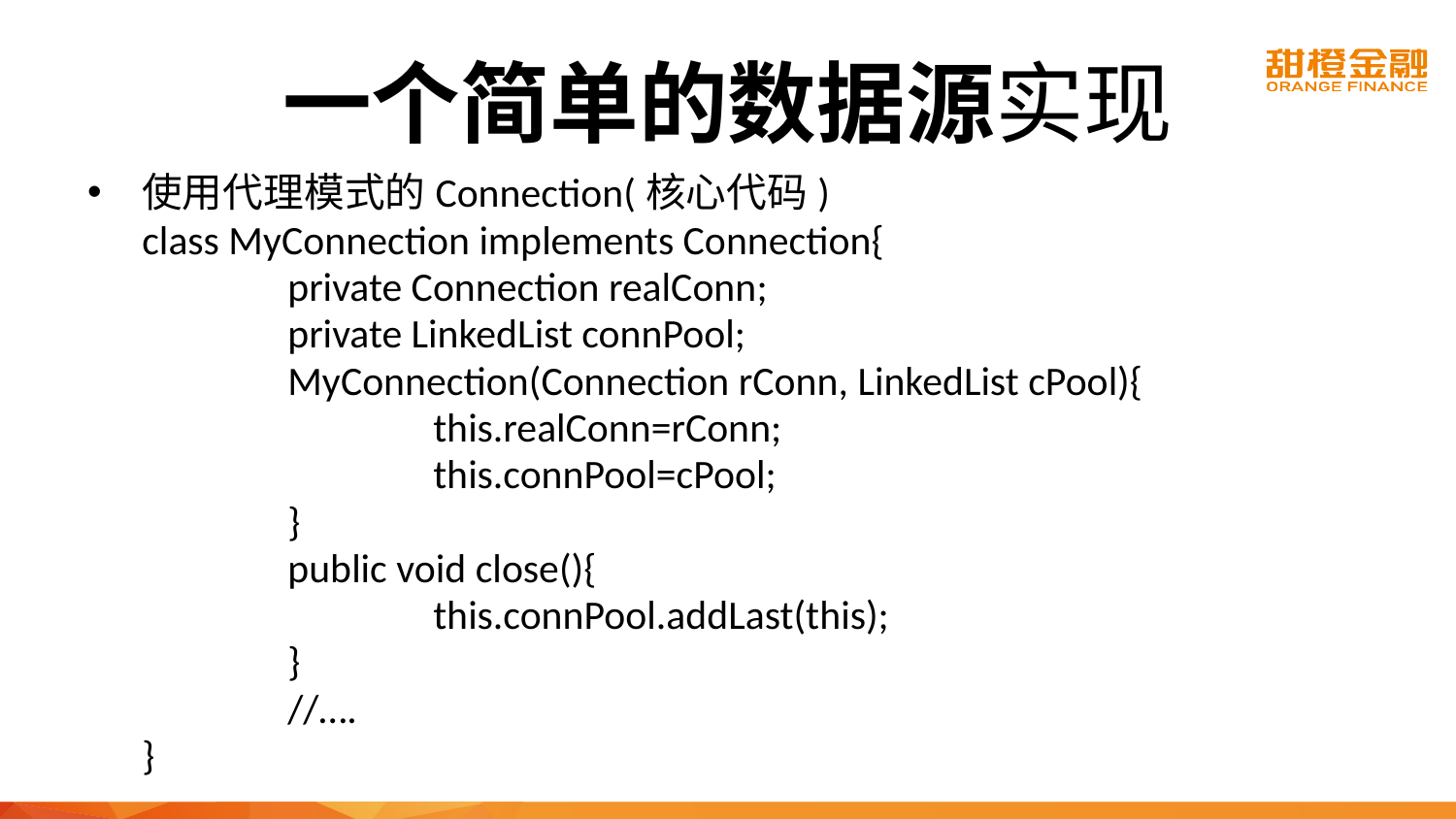

# 一个简单的数据源实现
使用代理模式的Connection(核心代码)
	class MyConnection implements Connection{
		private Connection realConn;
		private LinkedList connPool;
		MyConnection(Connection rConn, LinkedList cPool){
			this.realConn=rConn;
			this.connPool=cPool;
		}
		public void close(){
			this.connPool.addLast(this);
		}
		//….
	}